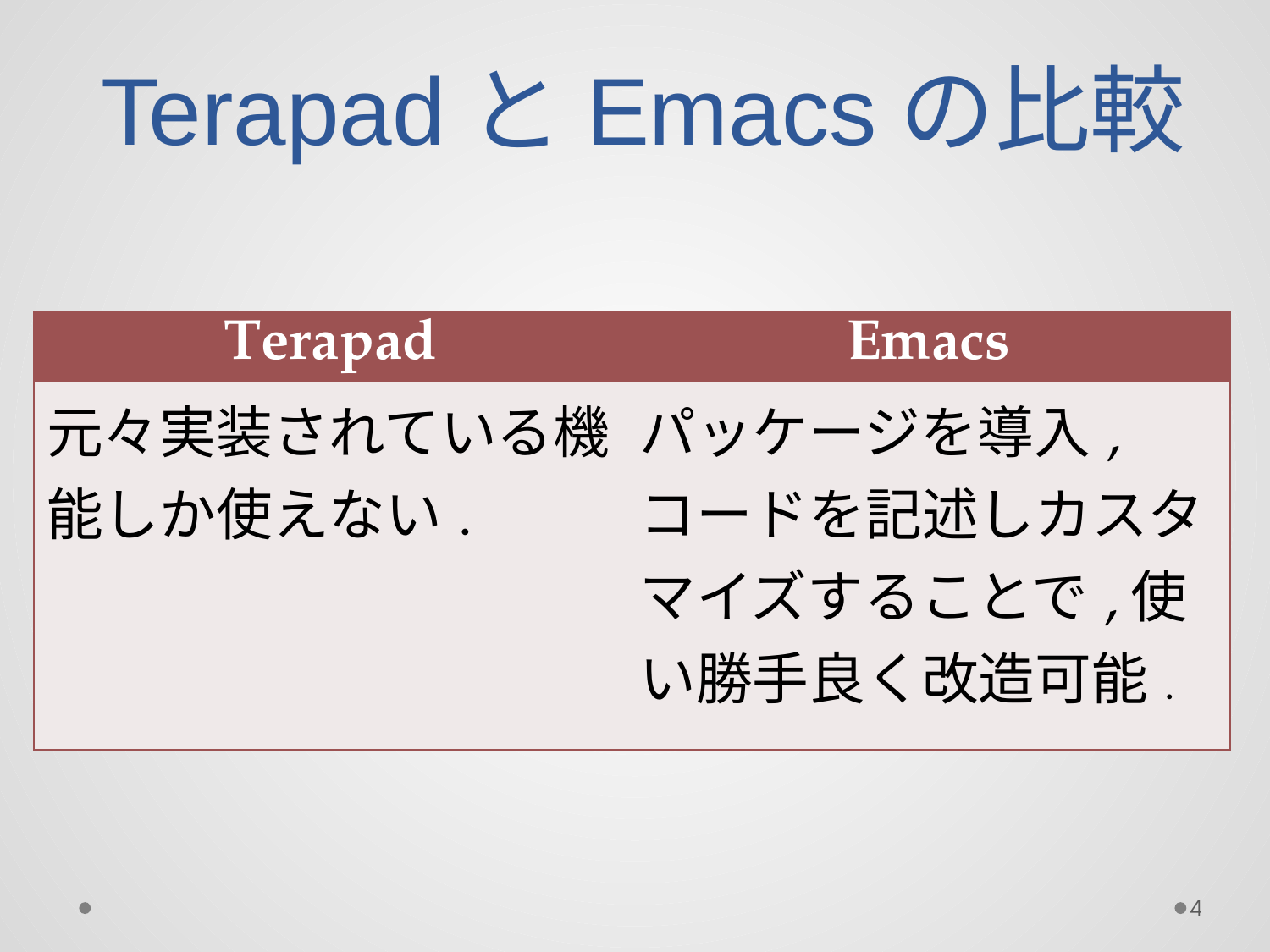

TerapadとEmacsの比較
| Terapad | Emacs |
| --- | --- |
| 元々実装されている機能しか使えない. | パッケージを導入,コードを記述しカスタマイズすることで,使い勝手良く改造可能. |
4